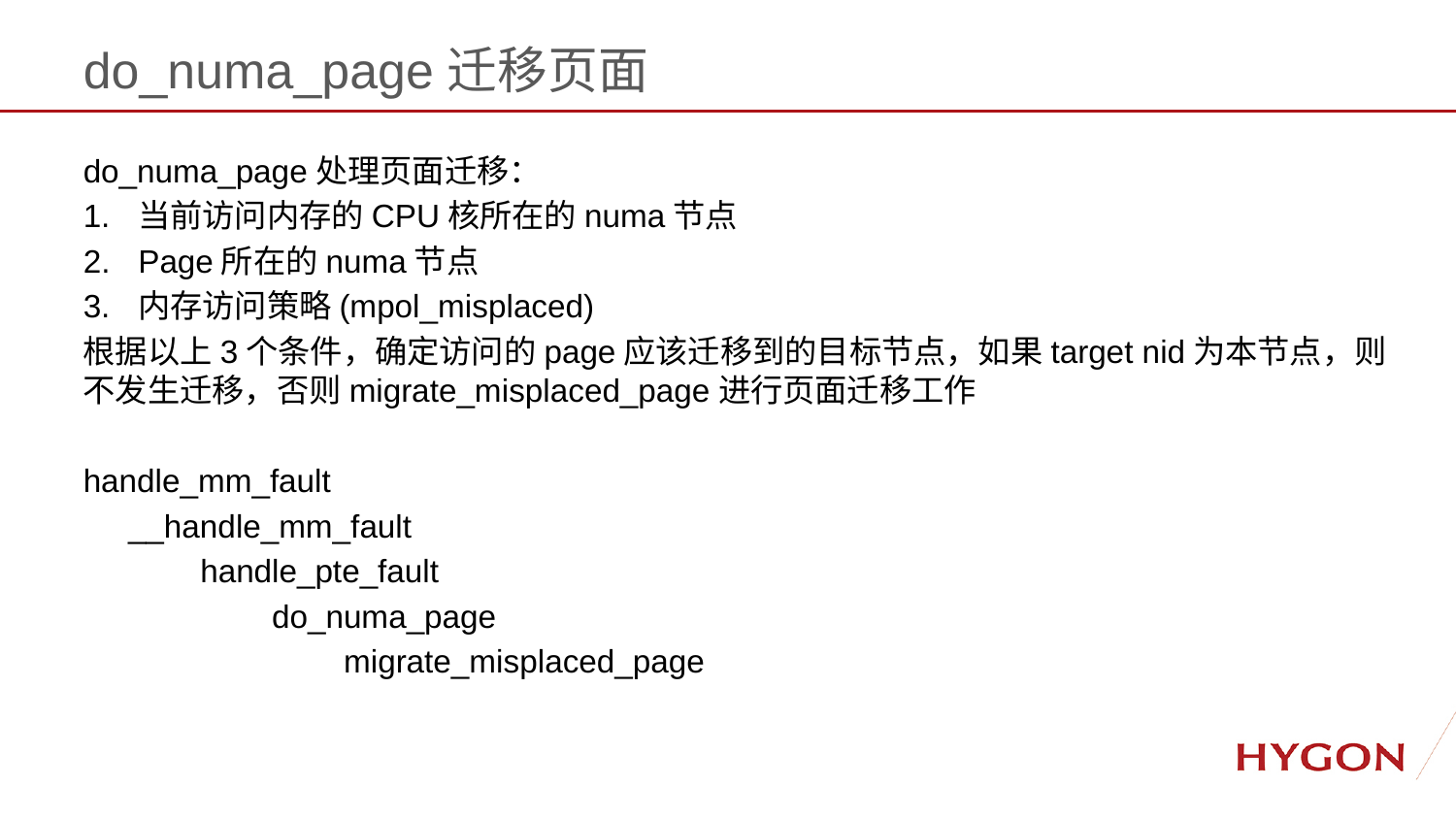

do_numa_page迁移页面
do_numa_page处理页面迁移：
当前访问内存的CPU核所在的numa节点
Page所在的numa节点
内存访问策略(mpol_misplaced)
根据以上3个条件，确定访问的page应该迁移到的目标节点，如果target nid为本节点，则不发生迁移，否则migrate_misplaced_page进行页面迁移工作

handle_mm_fault
     __handle_mm_fault
             handle_pte_fault
                     do_numa_page
                             migrate_misplaced_page